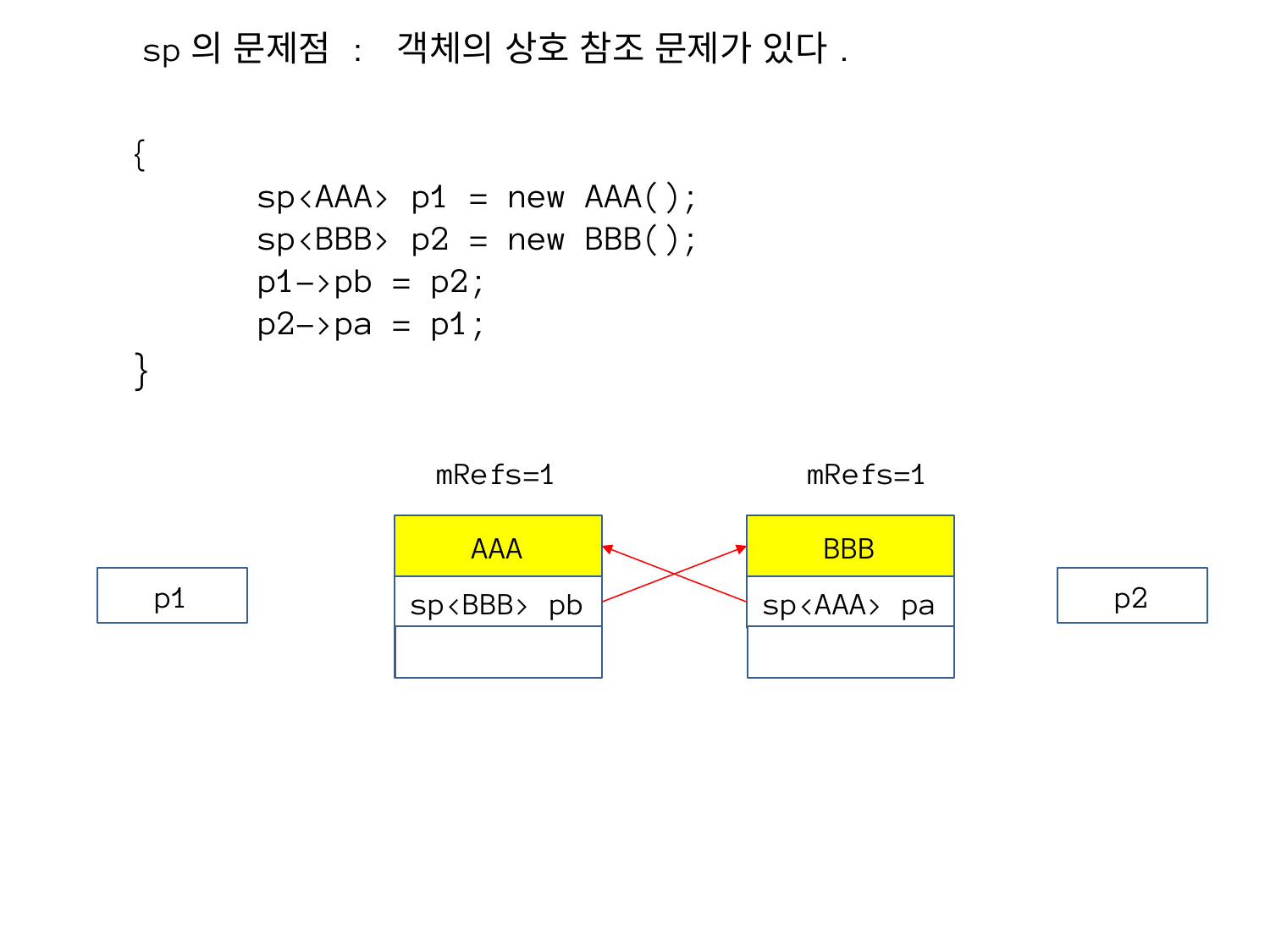

sp의 문제점 : 객체의 상호 참조 문제가 있다.
{
	sp<AAA> p1 = new AAA();
	sp<BBB> p2 = new BBB();
	p1->pb = p2;
	p2->pa = p1;
}
mRefs=1
mRefs=1
AAA
BBB
p1
p2
sp<BBB> pb
sp<AAA> pa